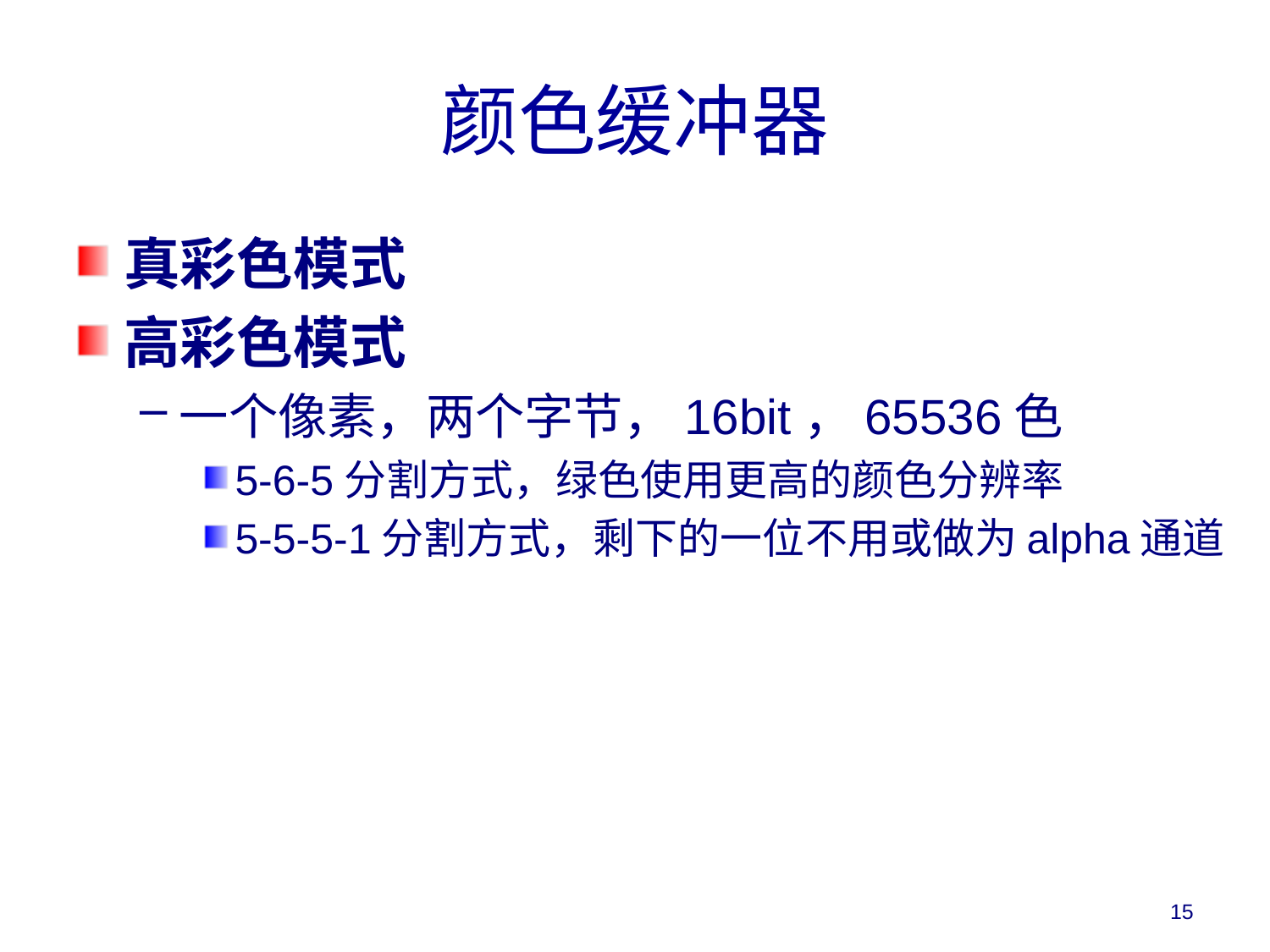

# 颜色缓冲器
真彩色模式
高彩色模式
一个像素，两个字节，16bit，65536色
5-6-5分割方式，绿色使用更高的颜色分辨率
5-5-5-1分割方式，剩下的一位不用或做为alpha通道
15